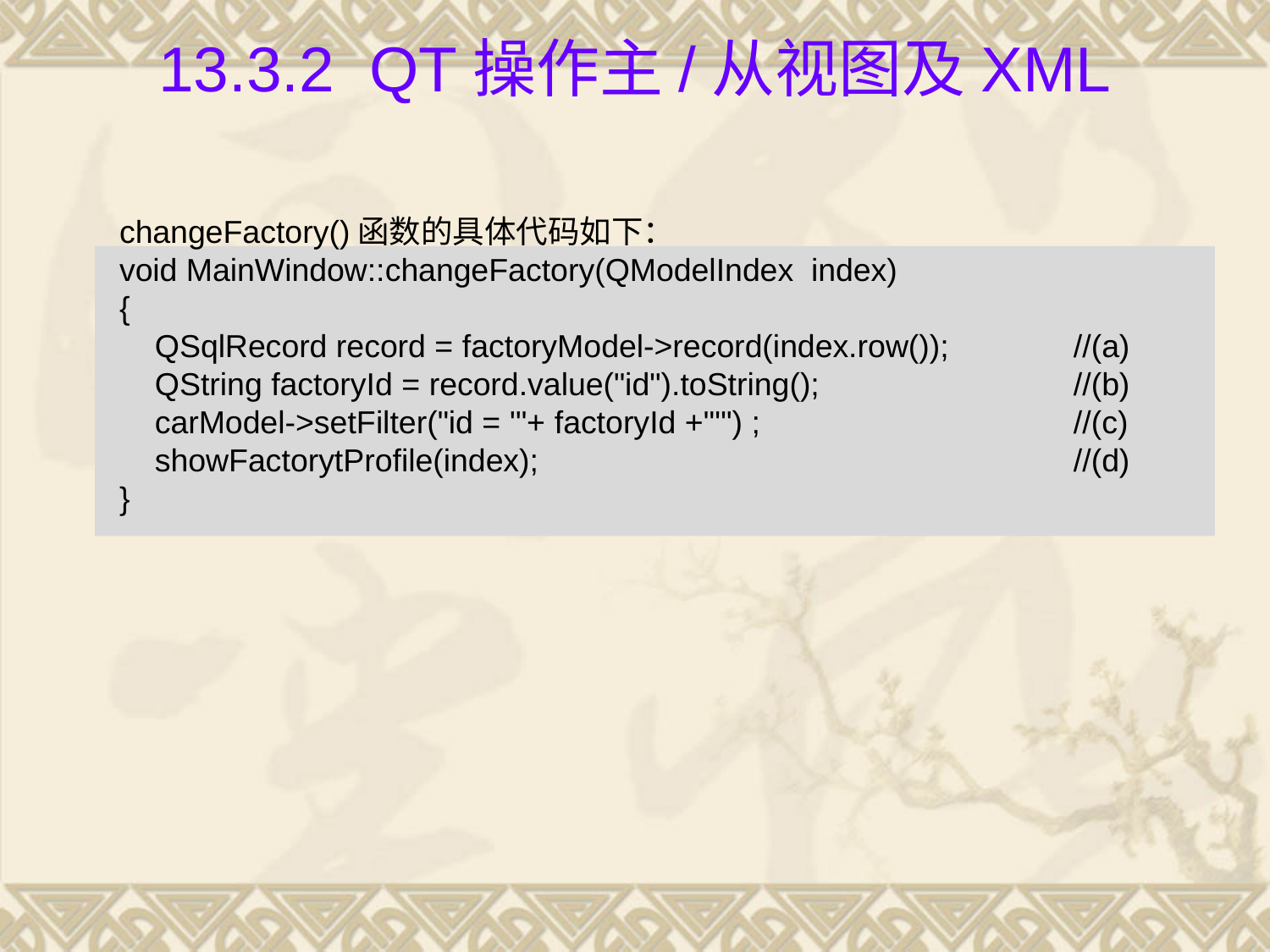

# 13.3.2  Qt操作主/从视图及XML
changeFactory()函数的具体代码如下：
void MainWindow::changeFactory(QModelIndex  index)
{
    QSqlRecord record = factoryModel->record(index.row());	//(a)
    QString factoryId = record.value("id").toString();		//(b)
    carModel->setFilter("id = '"+ factoryId +"'") ;			//(c)
    showFactorytProfile(index);					//(d)
}